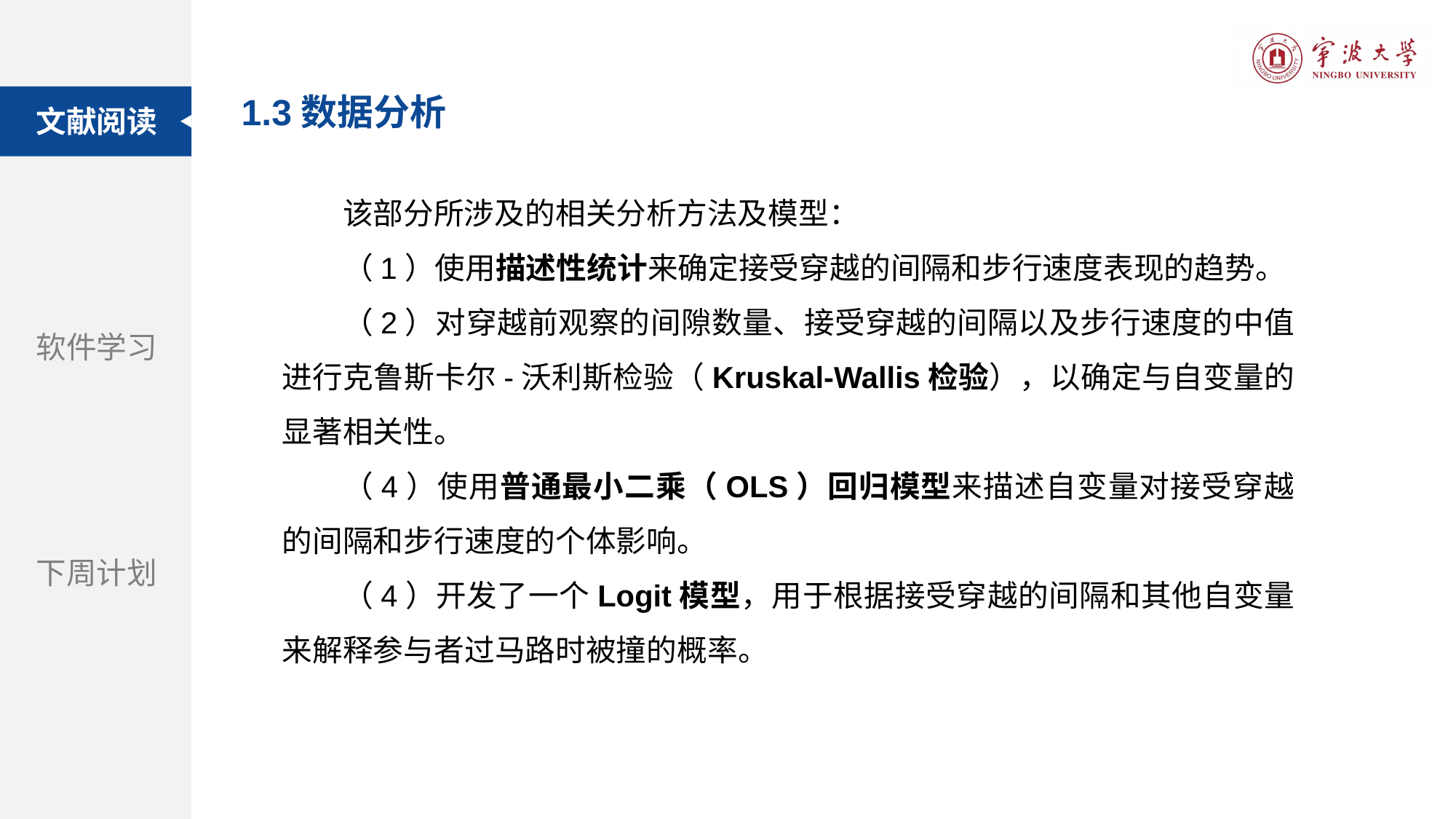

1.3数据分析

文献阅读
该部分所涉及的相关分析方法及模型：
（1）使用描述性统计来确定接受穿越的间隔和步行速度表现的趋势。
（2）对穿越前观察的间隙数量、接受穿越的间隔以及步行速度的中值进行克鲁斯卡尔-沃利斯检验（Kruskal-Wallis检验），以确定与自变量的显著相关性。
（4）使用普通最小二乘（OLS）回归模型来描述自变量对接受穿越的间隔和步行速度的个体影响。
（4）开发了一个Logit模型，用于根据接受穿越的间隔和其他自变量来解释参与者过马路时被撞的概率。
题目：自动驾驶汽车和街道设计：使用虚拟现实实验探索中央分隔带在提高行人过街安全性方面的作用
软件学习
期刊：Accident Analysis and Prevention
下周计划